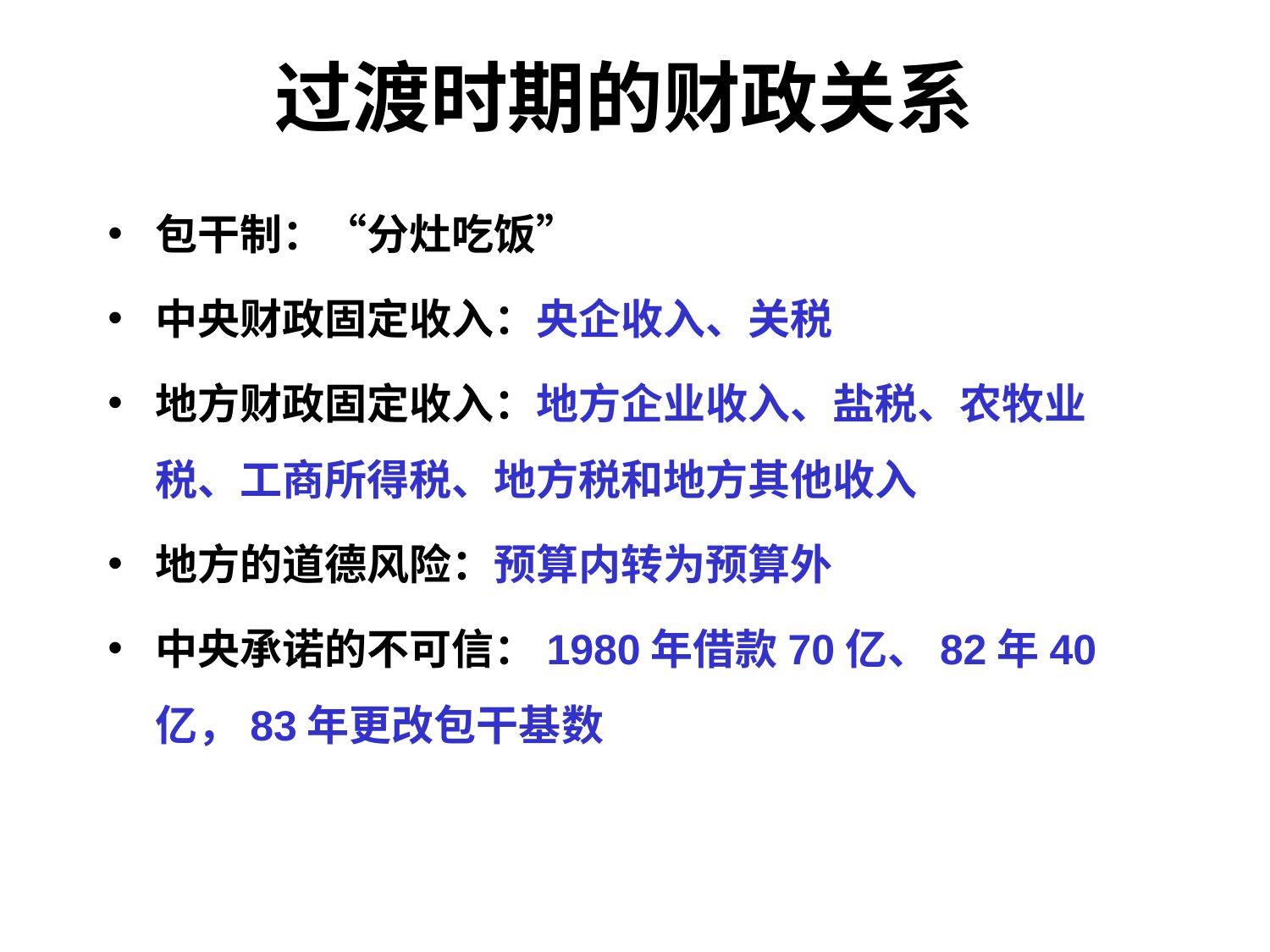

# 过渡时期的财政关系
包干制：“分灶吃饭”
中央财政固定收入：央企收入、关税
地方财政固定收入：地方企业收入、盐税、农牧业税、工商所得税、地方税和地方其他收入
地方的道德风险：预算内转为预算外
中央承诺的不可信：1980年借款70亿、82年40亿，83年更改包干基数